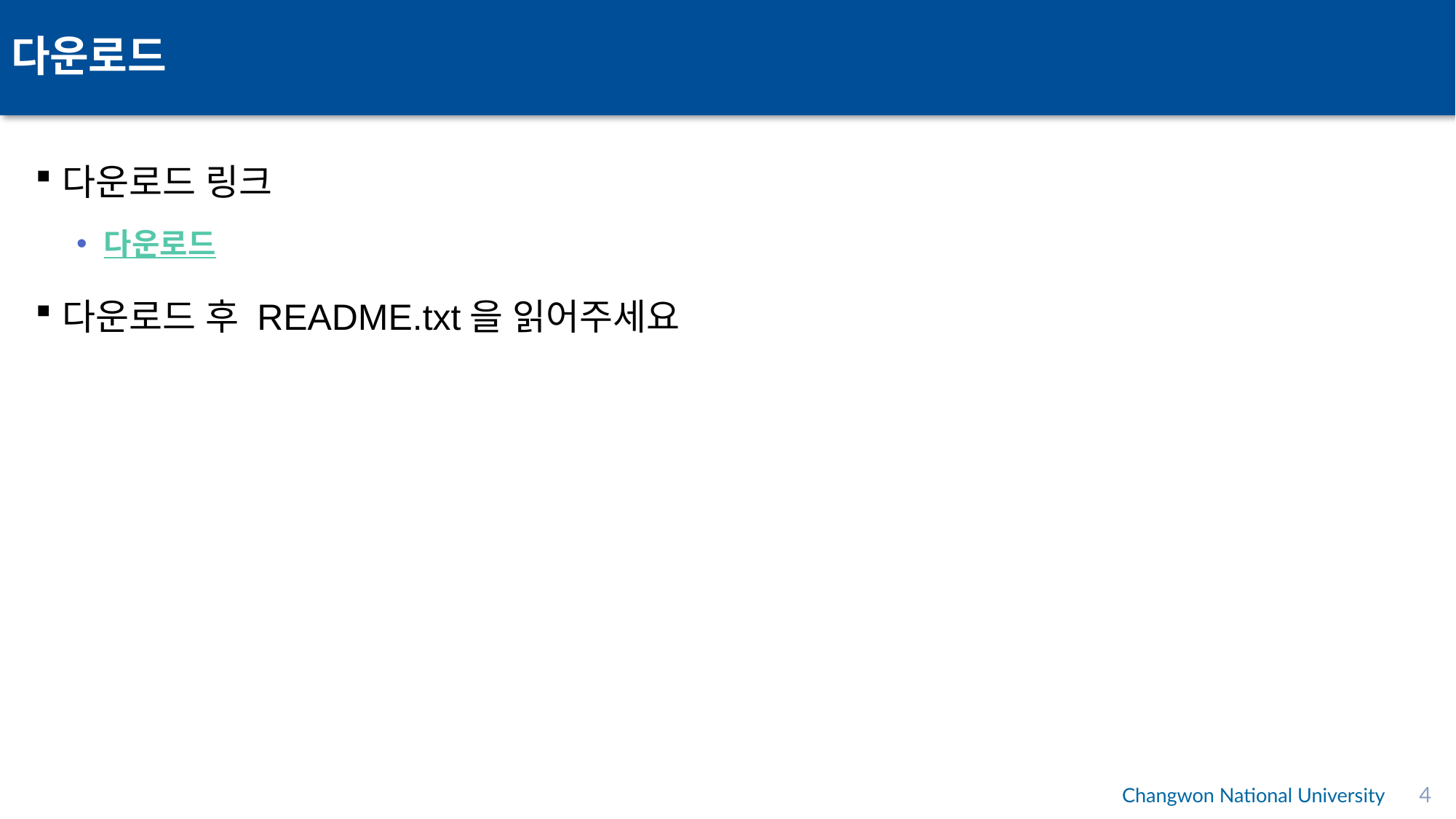

# 다운로드
다운로드 링크
다운로드
다운로드 후 README.txt을 읽어주세요
4